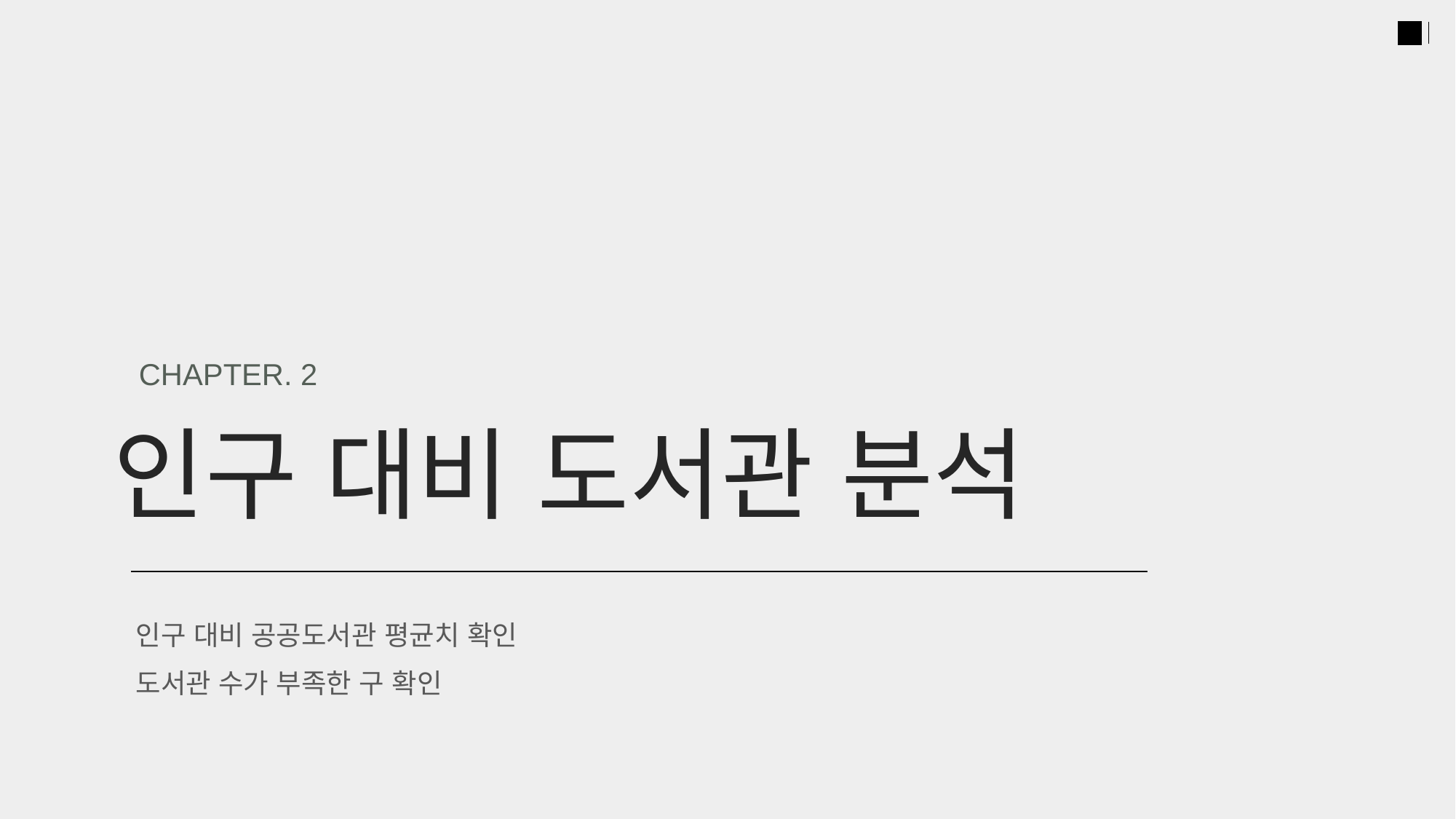

CHAPTER. 2
인구 대비 도서관 분석
인구 대비 공공도서관 평균치 확인
도서관 수가 부족한 구 확인